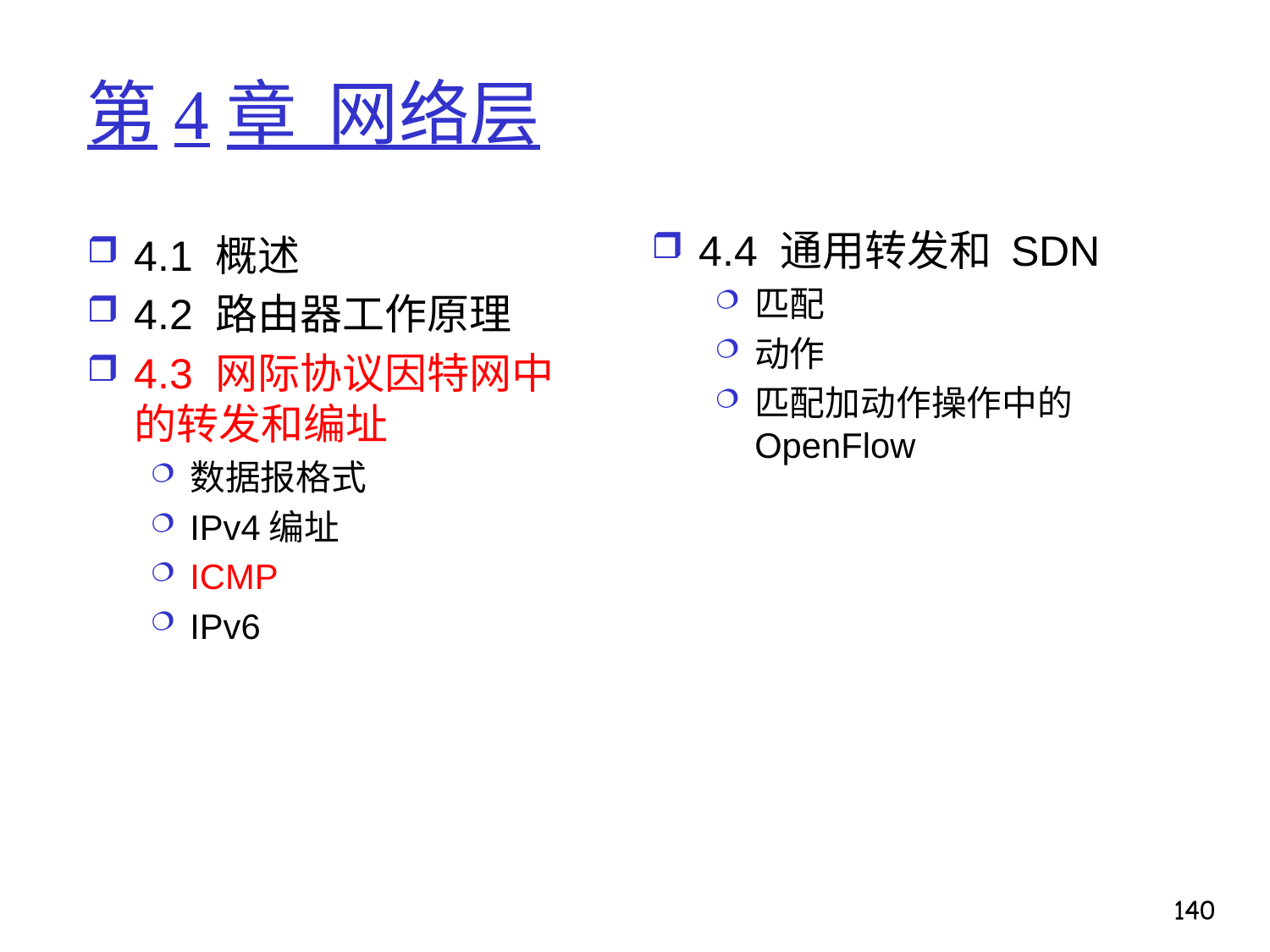

# 第4章  网络层
4.4 通用转发和 SDN
匹配
动作
匹配加动作操作中的OpenFlow
4.1 概述
4.2 路由器工作原理
4.3 网际协议因特网中的转发和编址
数据报格式
IPv4编址
ICMP
IPv6
140